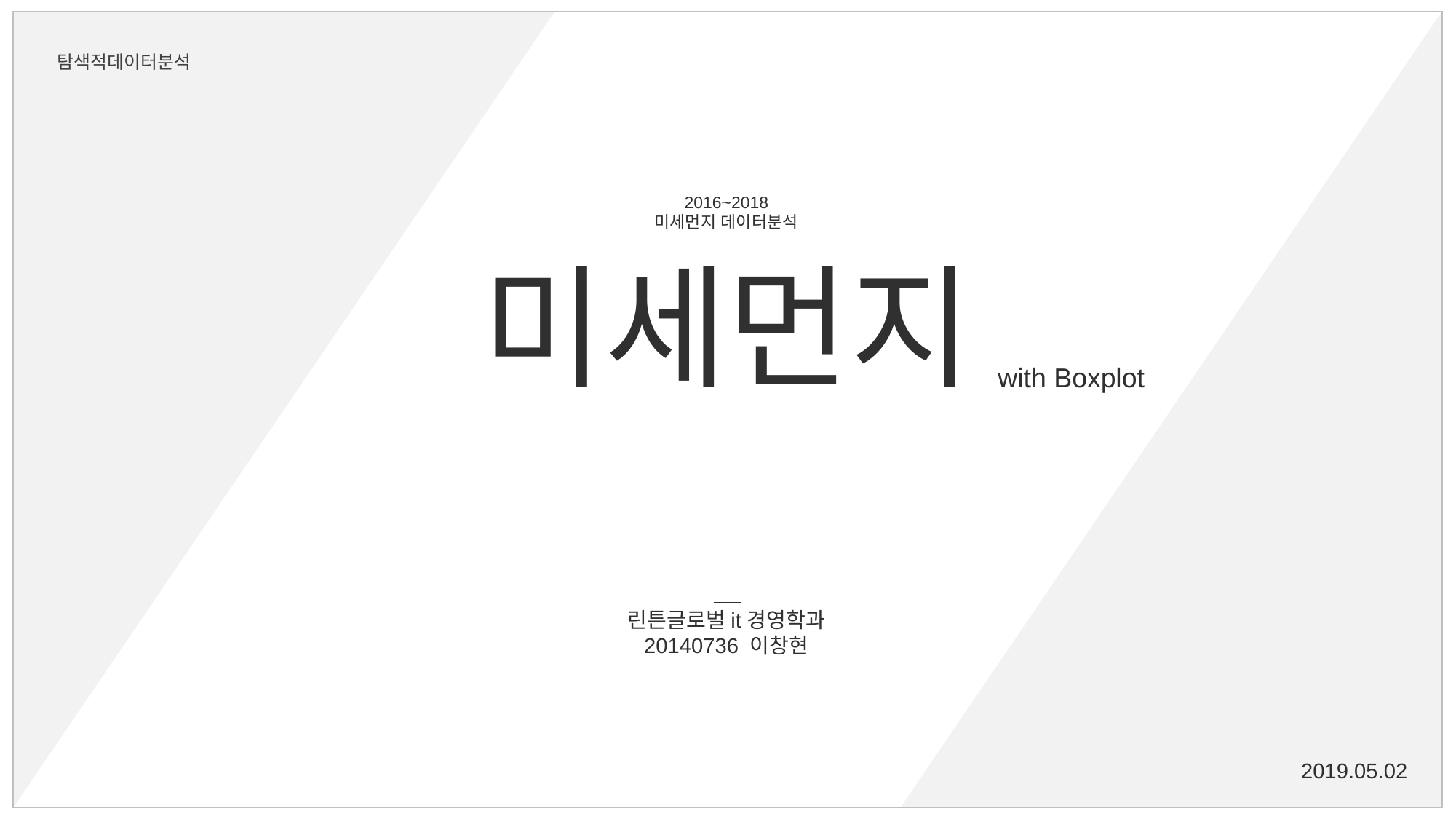

탐색적데이터분석
2016~2018
미세먼지 데이터분석
미세먼지
with Boxplot
린튼글로벌it경영학과
20140736 이창현
2019.05.02